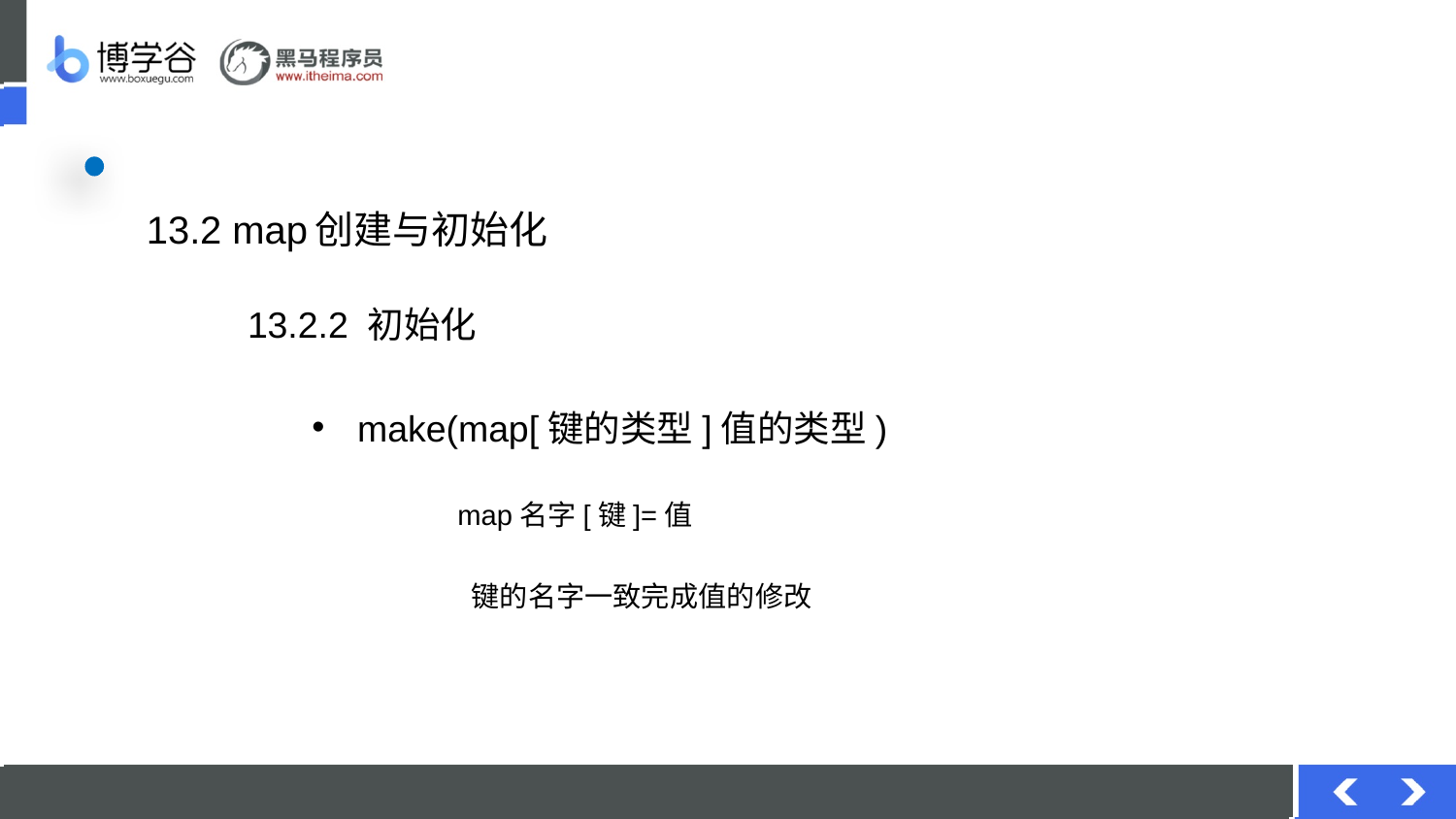

# 13.2 map创建与初始化
13.2.2 初始化
make(map[键的类型]值的类型)
map名字[键]=值
键的名字一致完成值的修改